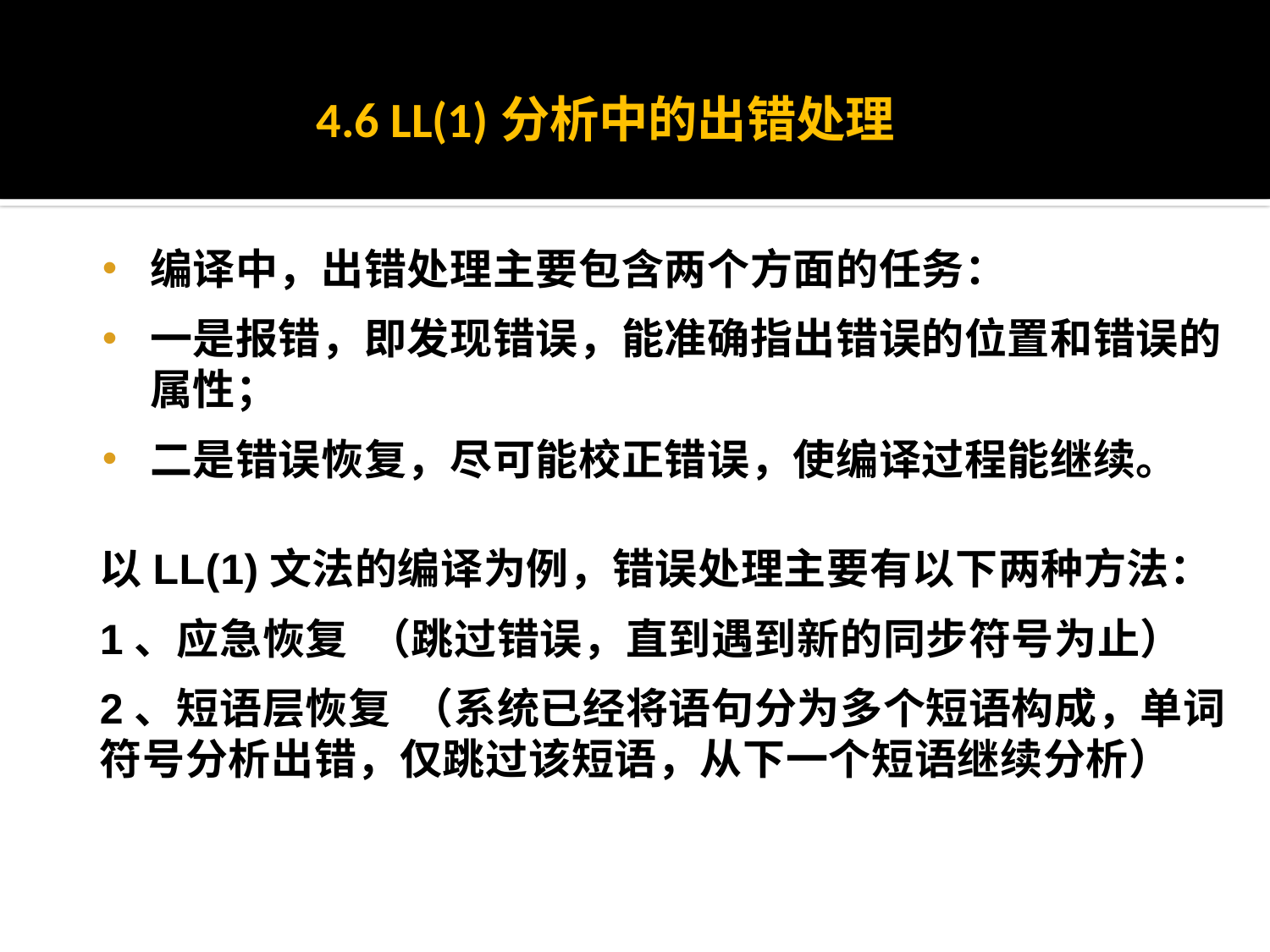

4.6 LL(1)分析中的出错处理
编译中，出错处理主要包含两个方面的任务：
一是报错，即发现错误，能准确指出错误的位置和错误的属性；
二是错误恢复，尽可能校正错误，使编译过程能继续。
以LL(1)文法的编译为例，错误处理主要有以下两种方法：
1、应急恢复  （跳过错误，直到遇到新的同步符号为止）
2、短语层恢复  （系统已经将语句分为多个短语构成，单词符号分析出错，仅跳过该短语，从下一个短语继续分析）
23